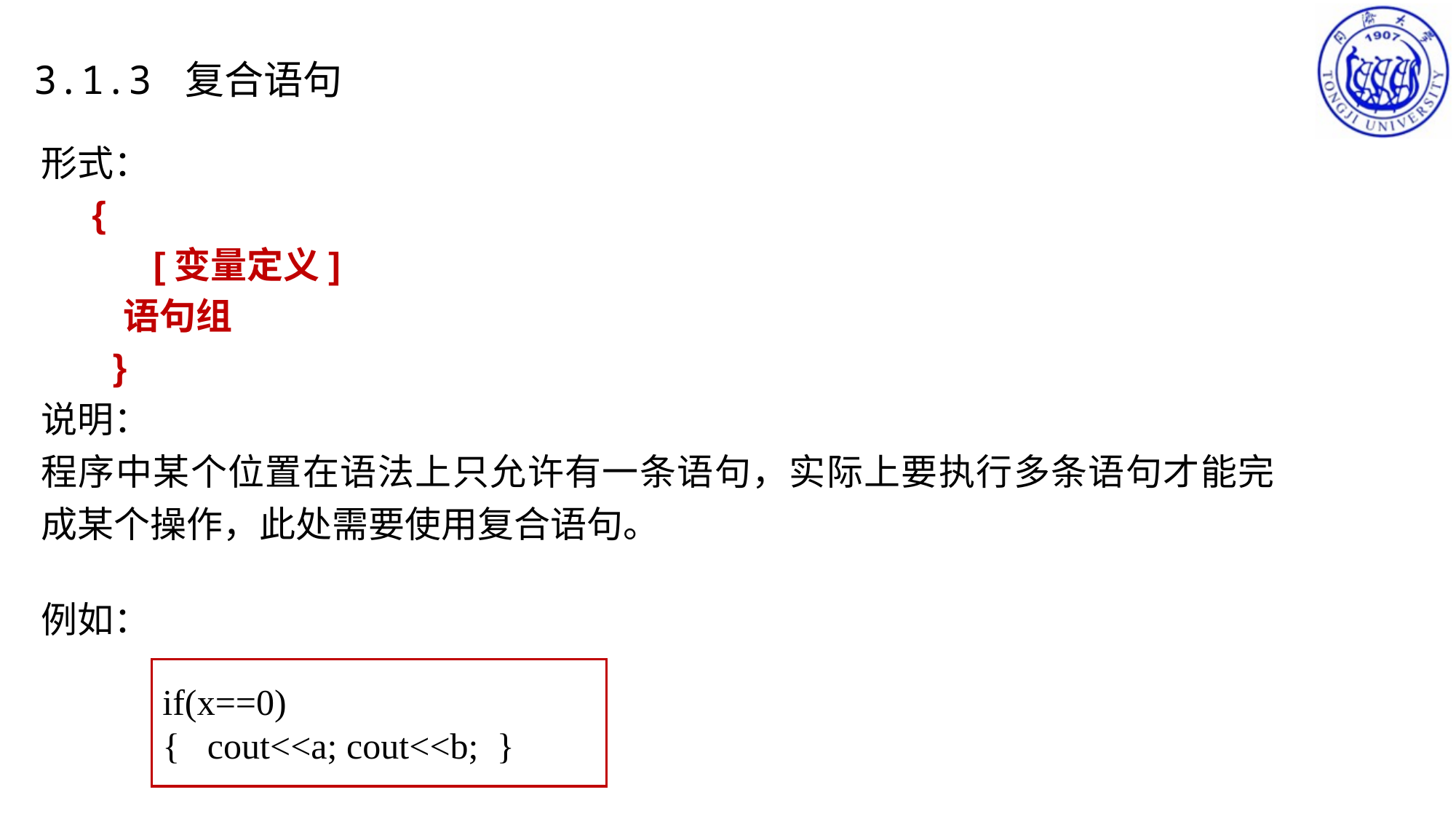

# 3.1.3 复合语句
形式：
     {
	       [变量定义]
         语句组
	   }
说明：
程序中某个位置在语法上只允许有一条语句，实际上要执行多条语句才能完成某个操作，此处需要使用复合语句。

例如：
if(x==0)
{   cout<<a; cout<<b;  }